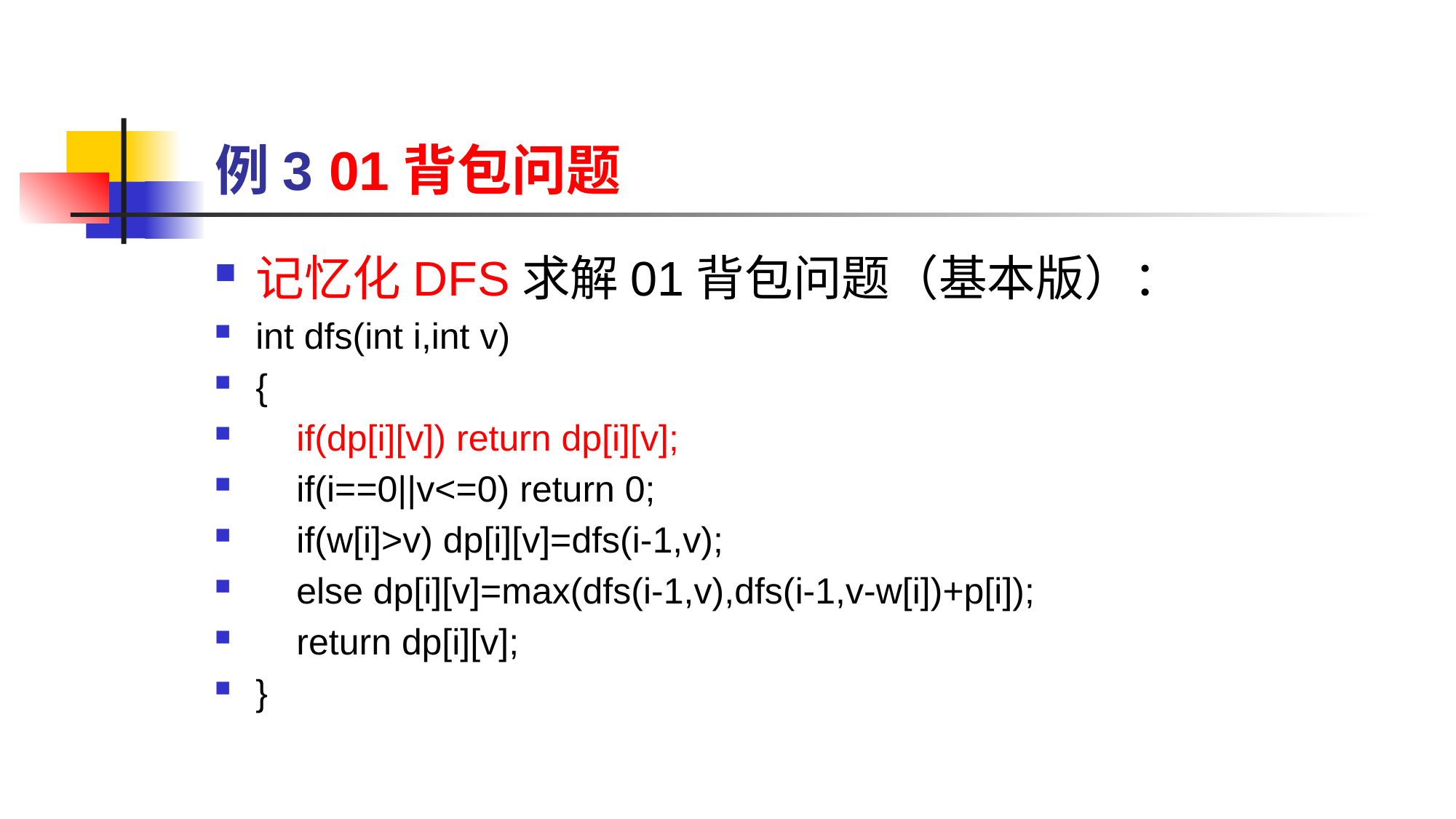

# 例3 01背包问题
记忆化DFS求解01背包问题（基本版）：
int dfs(int i,int v)
{
    if(dp[i][v]) return dp[i][v];
    if(i==0||v<=0) return 0;
    if(w[i]>v) dp[i][v]=dfs(i-1,v);
    else dp[i][v]=max(dfs(i-1,v),dfs(i-1,v-w[i])+p[i]);
    return dp[i][v];
}

26